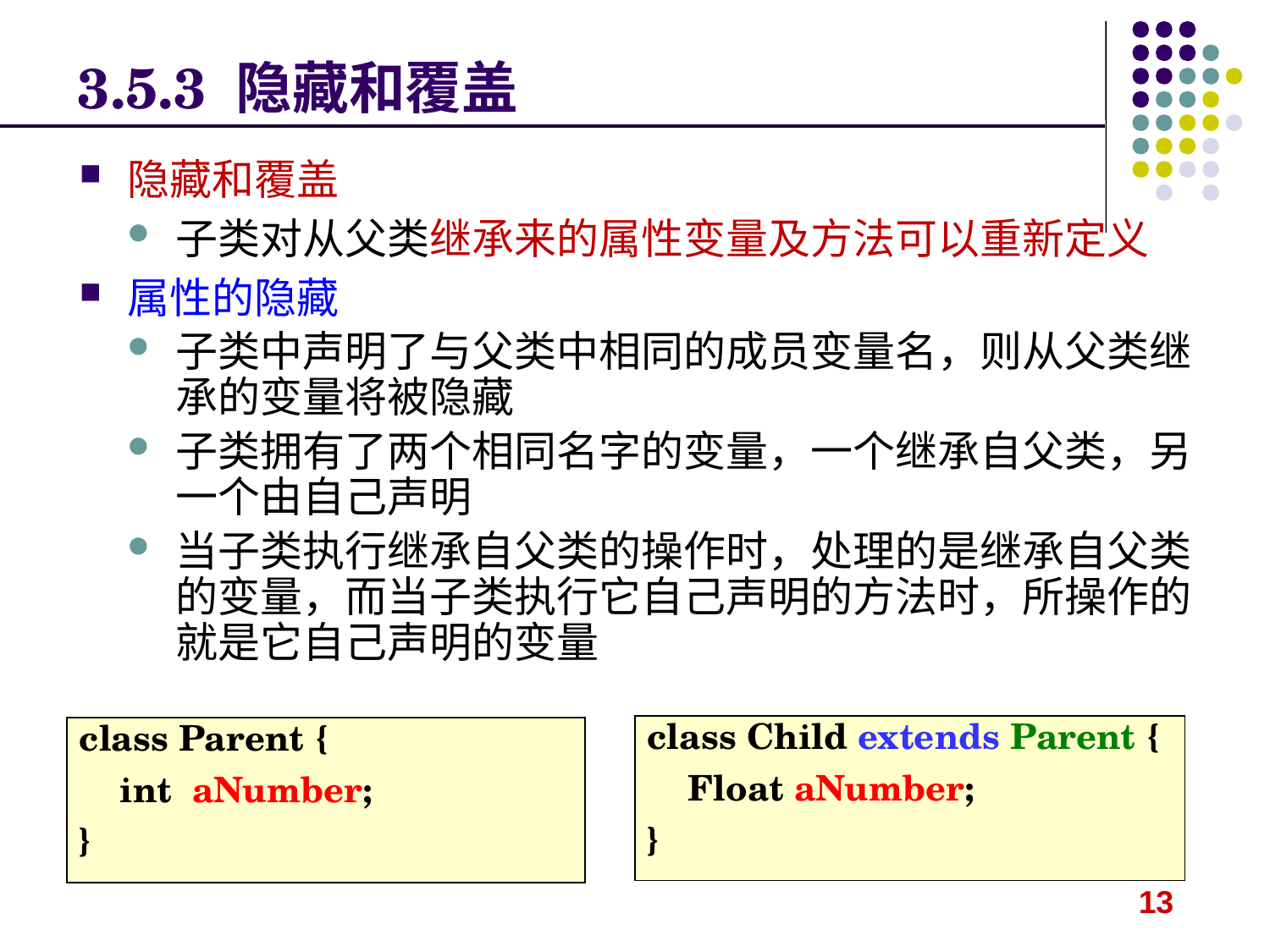

# 3.5.3 隐藏和覆盖
隐藏和覆盖
子类对从父类继承来的属性变量及方法可以重新定义
属性的隐藏
子类中声明了与父类中相同的成员变量名，则从父类继承的变量将被隐藏
子类拥有了两个相同名字的变量，一个继承自父类，另一个由自己声明
当子类执行继承自父类的操作时，处理的是继承自父类的变量，而当子类执行它自己声明的方法时，所操作的就是它自己声明的变量
class Child extends Parent {
    Float aNumber;
}
class Parent {
    int  aNumber;
}